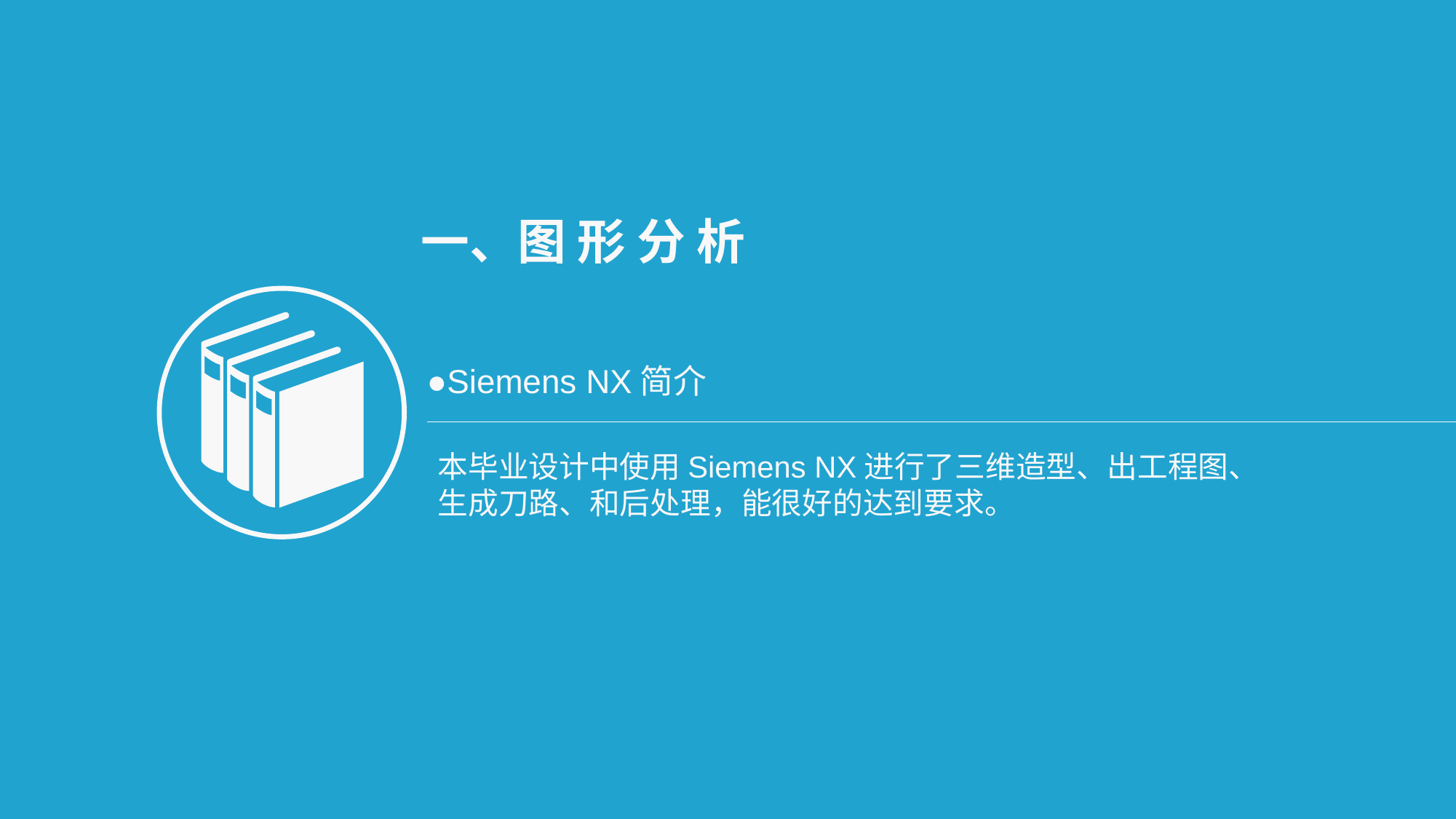

一、图 形 分 析
 ●Siemens NX简介
本毕业设计中使用Siemens NX进行了三维造型、出工程图、生成刀路、和后处理，能很好的达到要求。